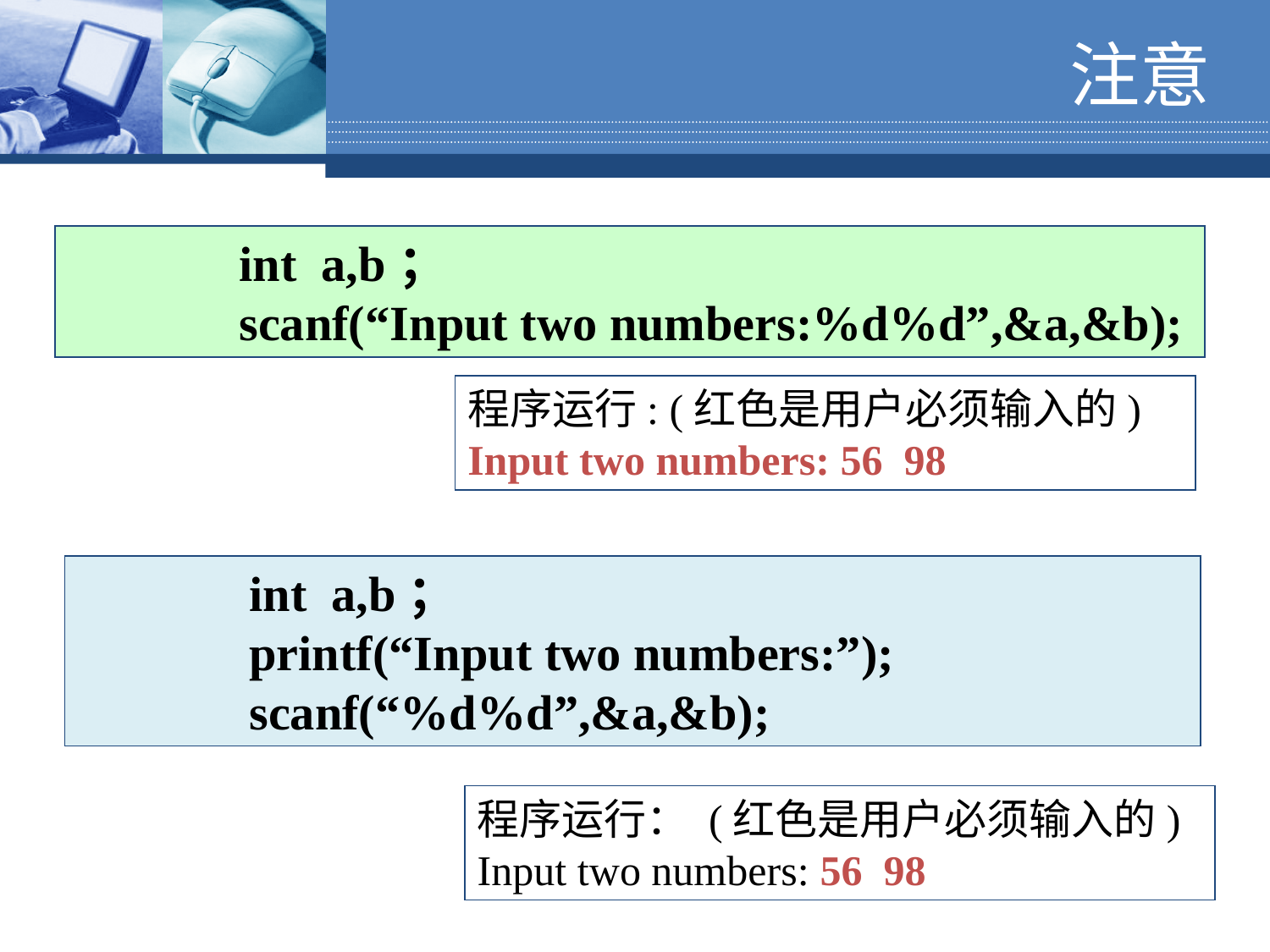

# 注意
              int  a,b；
              scanf(“Input two numbers:%d%d”,&a,&b);
程序运行: (红色是用户必须输入的)
Input two numbers: 56  98
              int  a,b；
              printf(“Input two numbers:”);
              scanf(“%d%d”,&a,&b);
程序运行： (红色是用户必须输入的)
Input two numbers: 56  98